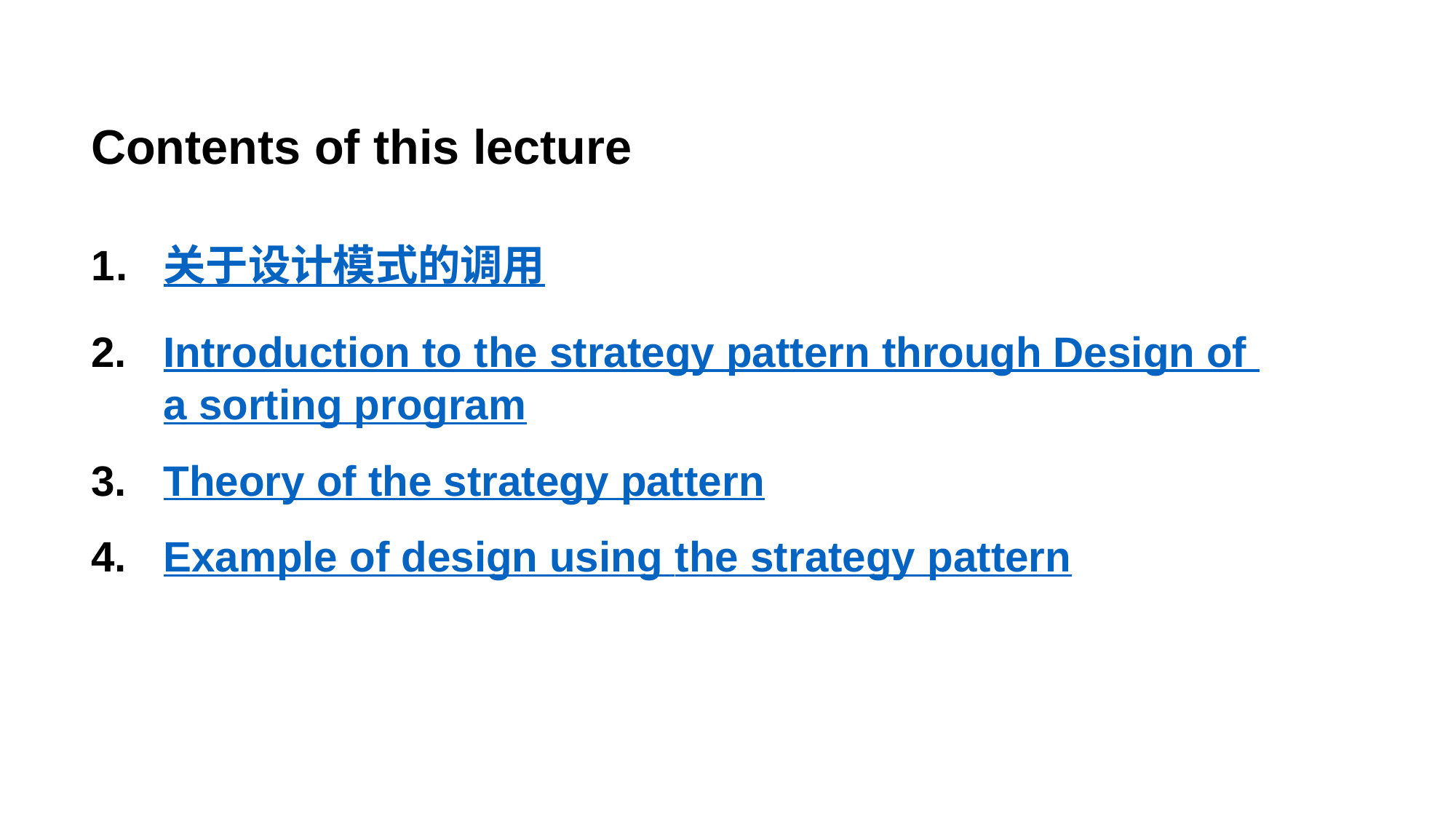

# Contents of this lecture
关于设计模式的调用
Introduction to the strategy pattern through Design of a sorting program
Theory of the strategy pattern
Example of design using the strategy pattern